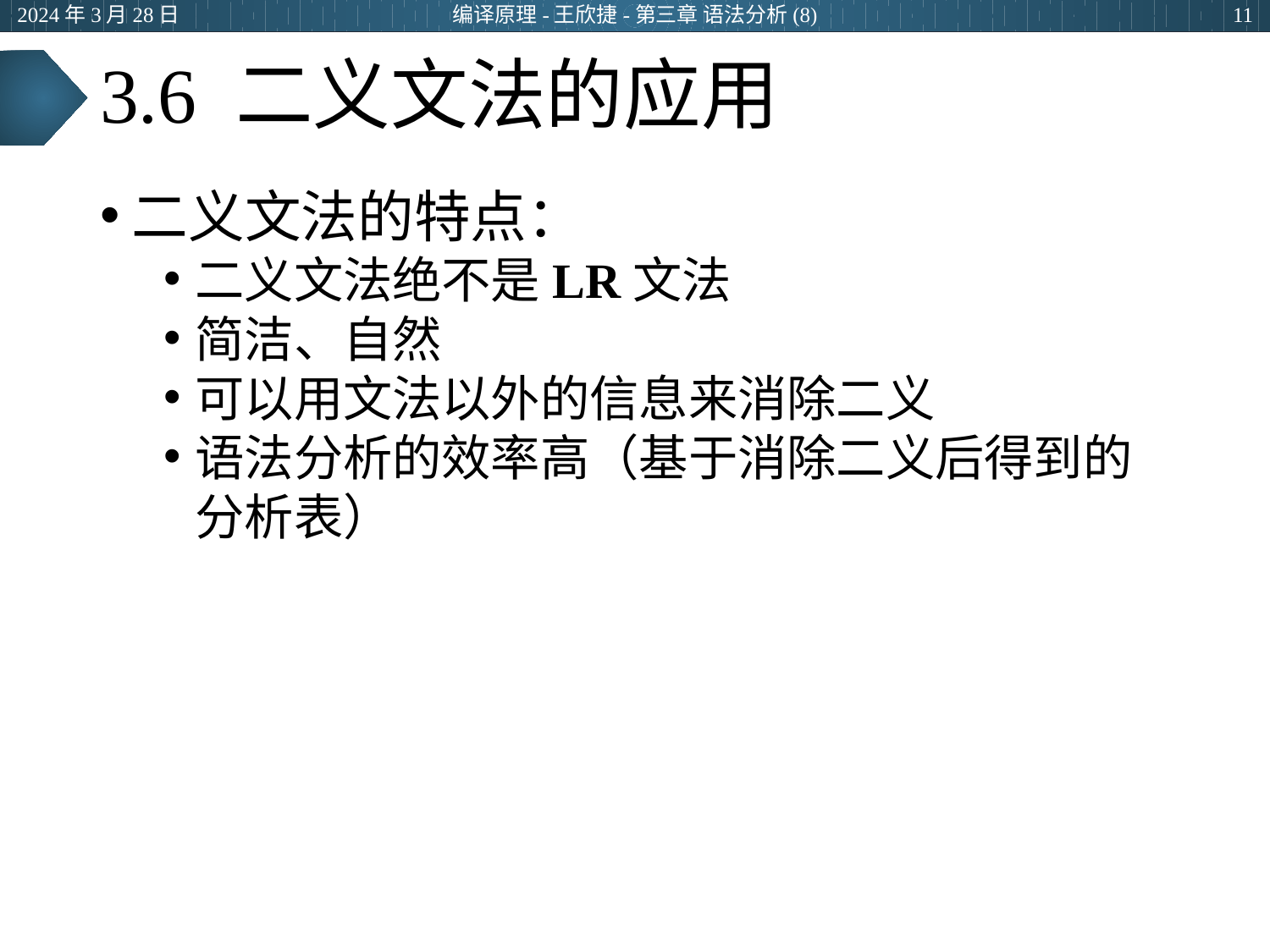

2024年3月28日
编译原理-王欣捷-第三章 语法分析(8)
11
# 3.6 二义文法的应用
二义文法的特点：
二义文法绝不是LR文法
简洁、自然
可以用文法以外的信息来消除二义
语法分析的效率高（基于消除二义后得到的分析表）